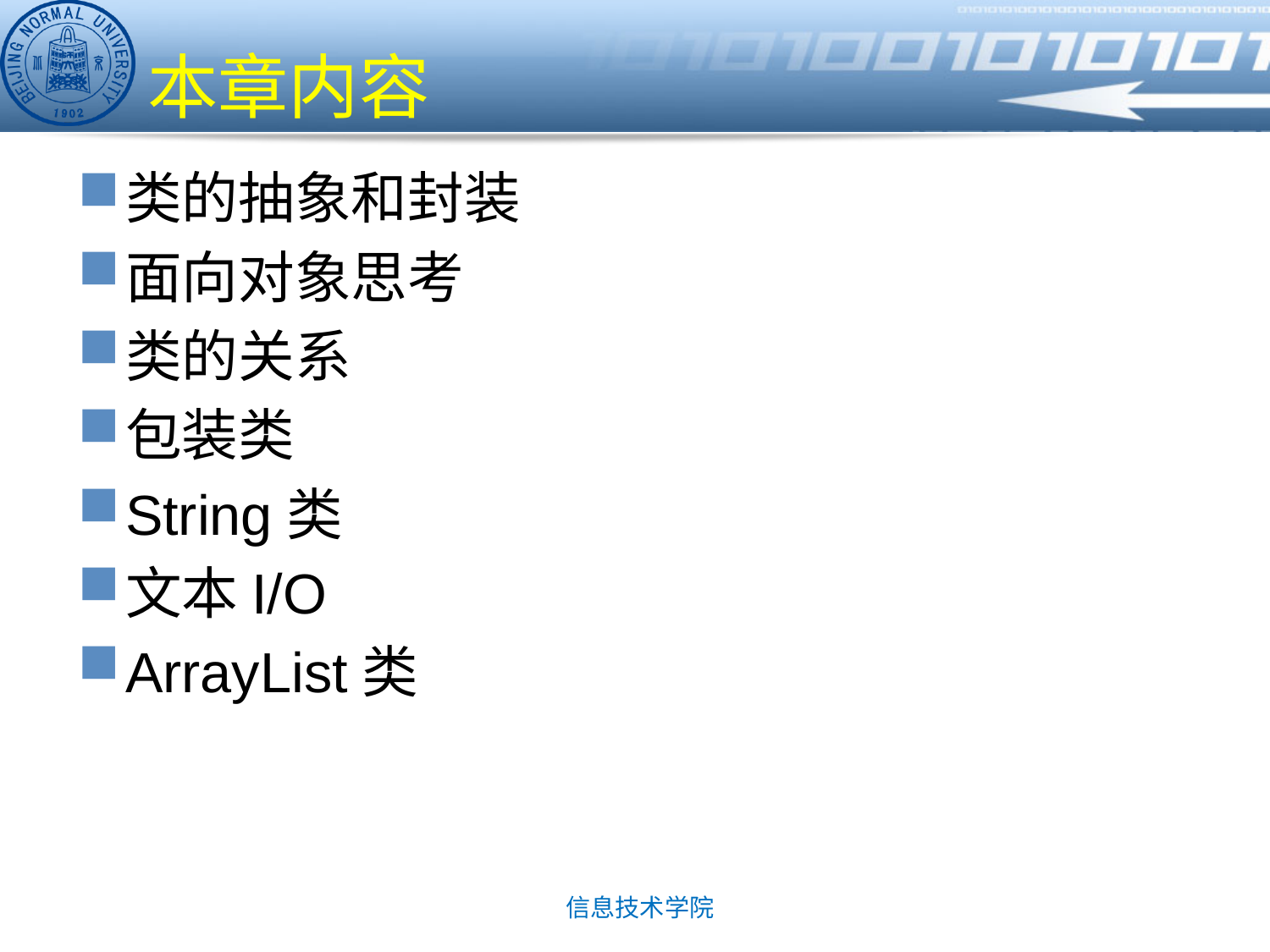

# 本章内容
类的抽象和封装
面向对象思考
类的关系
包装类
String类
文本I/O
ArrayList类

2